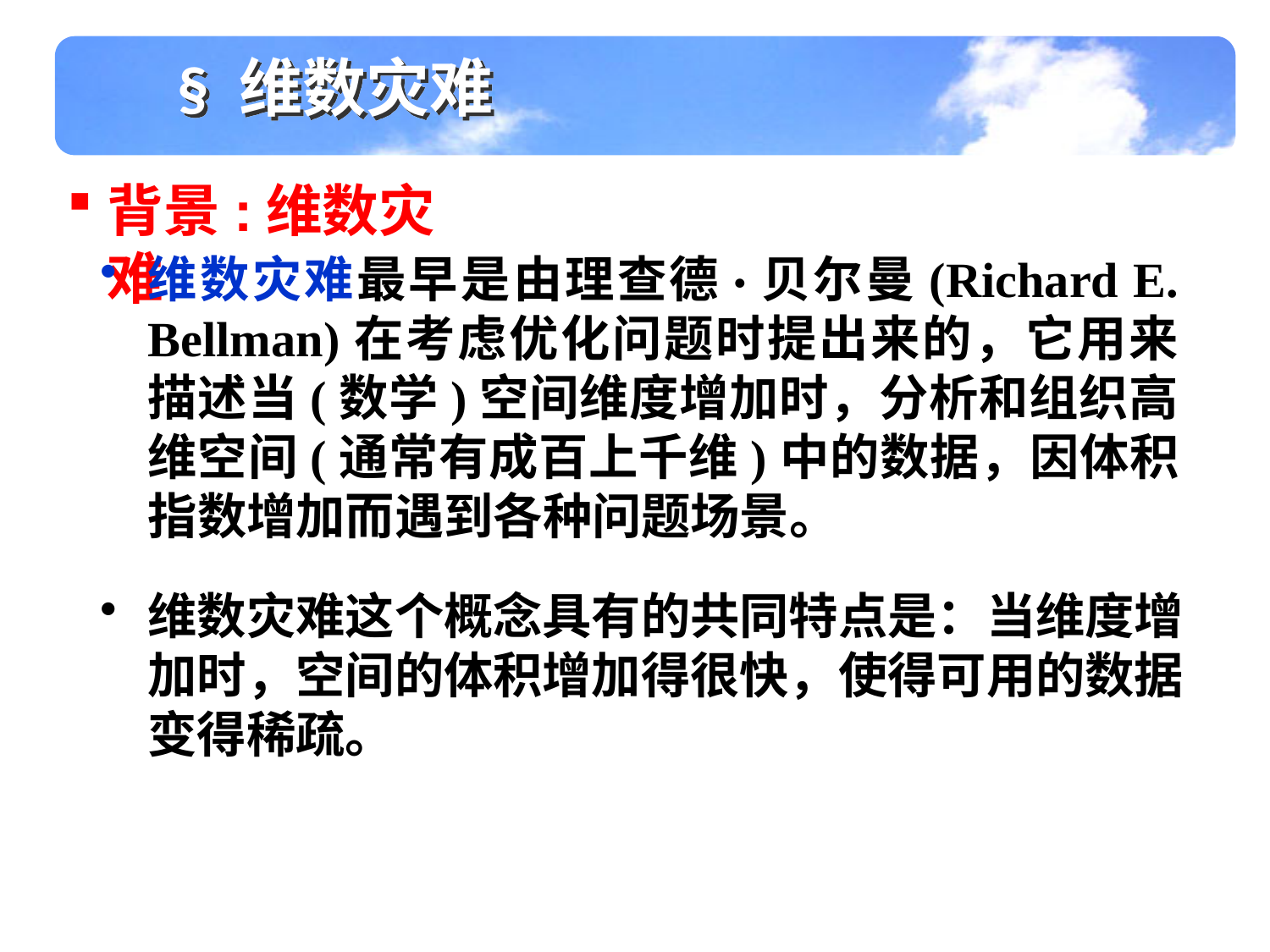

§ 维数灾难
背景:维数灾难
维数灾难最早是由理查德·贝尔曼(Richard E. Bellman)在考虑优化问题时提出来的，它用来描述当(数学)空间维度增加时，分析和组织高维空间(通常有成百上千维)中的数据，因体积指数增加而遇到各种问题场景。
维数灾难这个概念具有的共同特点是：当维度增加时，空间的体积增加得很快，使得可用的数据变得稀疏。